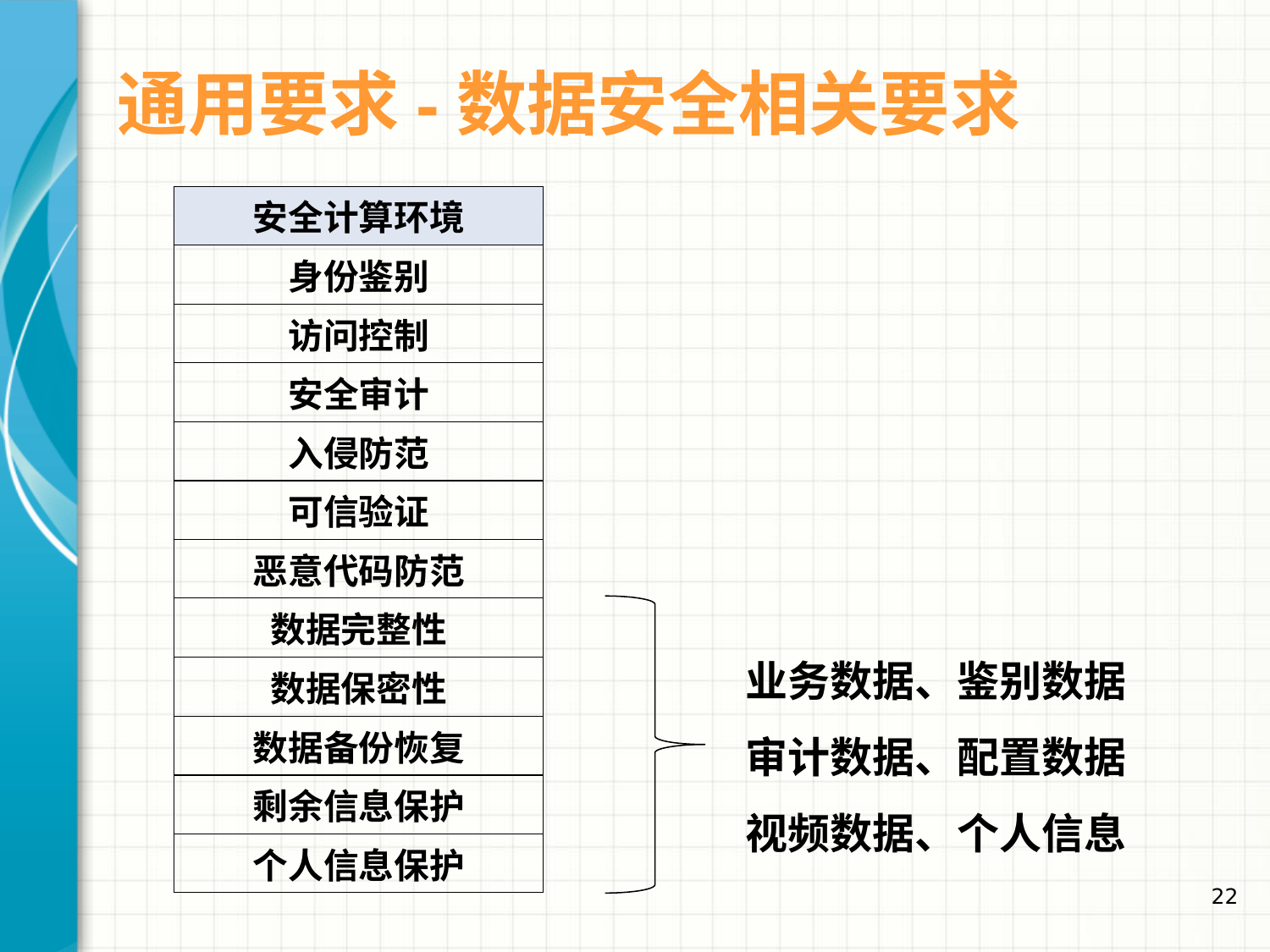

# 通用要求-数据安全相关要求
| 安全计算环境 |
| --- |
| 身份鉴别 |
| 访问控制 |
| 安全审计 |
| 入侵防范 |
| 可信验证 |
| 恶意代码防范 |
| 数据完整性 |
| 数据保密性 |
| 数据备份恢复 |
| 剩余信息保护 |
| 个人信息保护 |

业务数据、鉴别数据
审计数据、配置数据
视频数据、个人信息

22